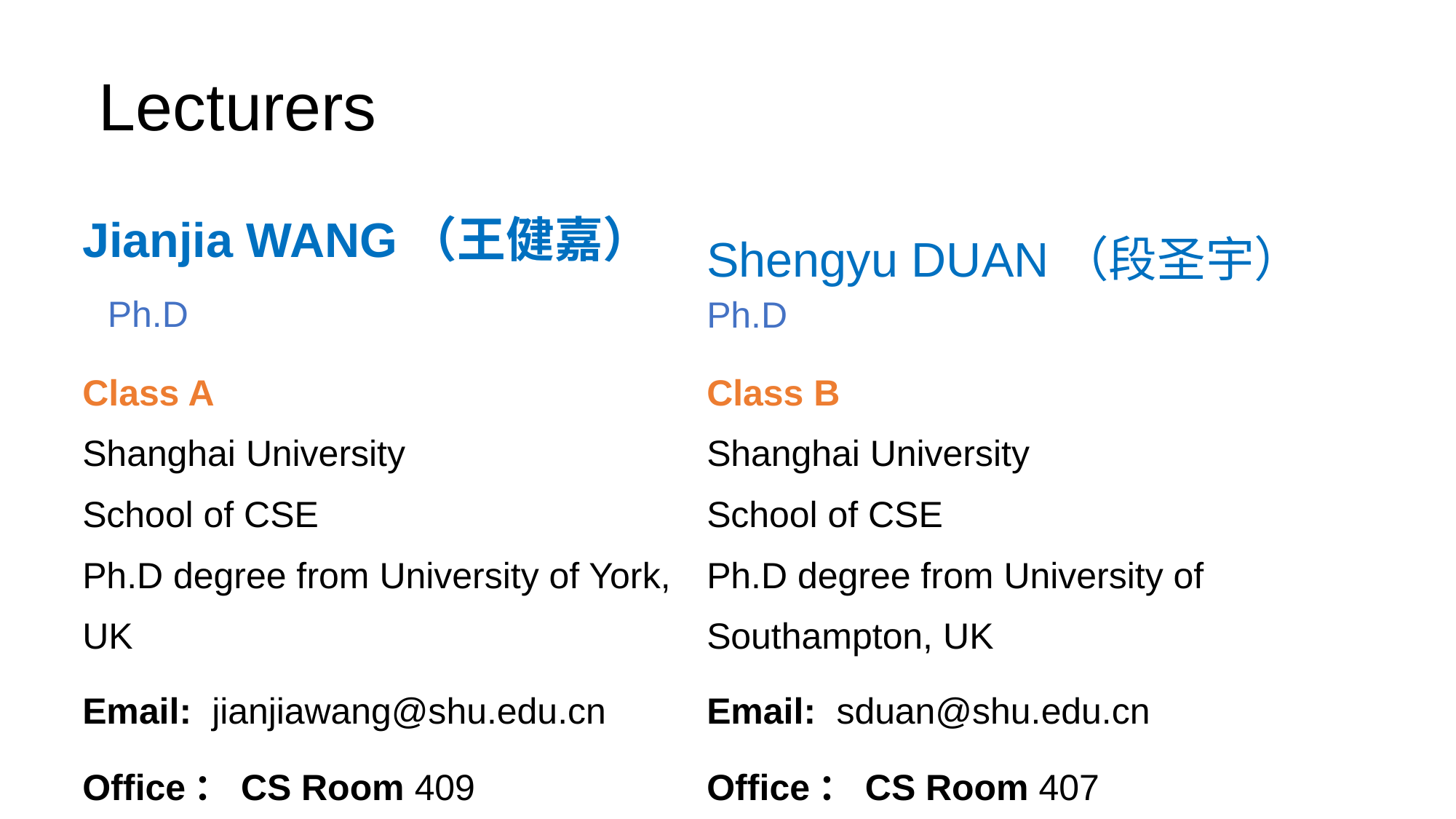

# Lecturers
| Jianjia WANG（王健嘉） Ph.D | Shengyu DUAN（段圣宇） Ph.D |
| --- | --- |
| Class A Shanghai University School of CSE Ph.D degree from University of York, UK | Class B Shanghai University School of CSE Ph.D degree from University of Southampton, UK |
| Email: jianjiawang@shu.edu.cn Office：CS Room 409 | Email: sduan@shu.edu.cn Office：CS Room 407 |